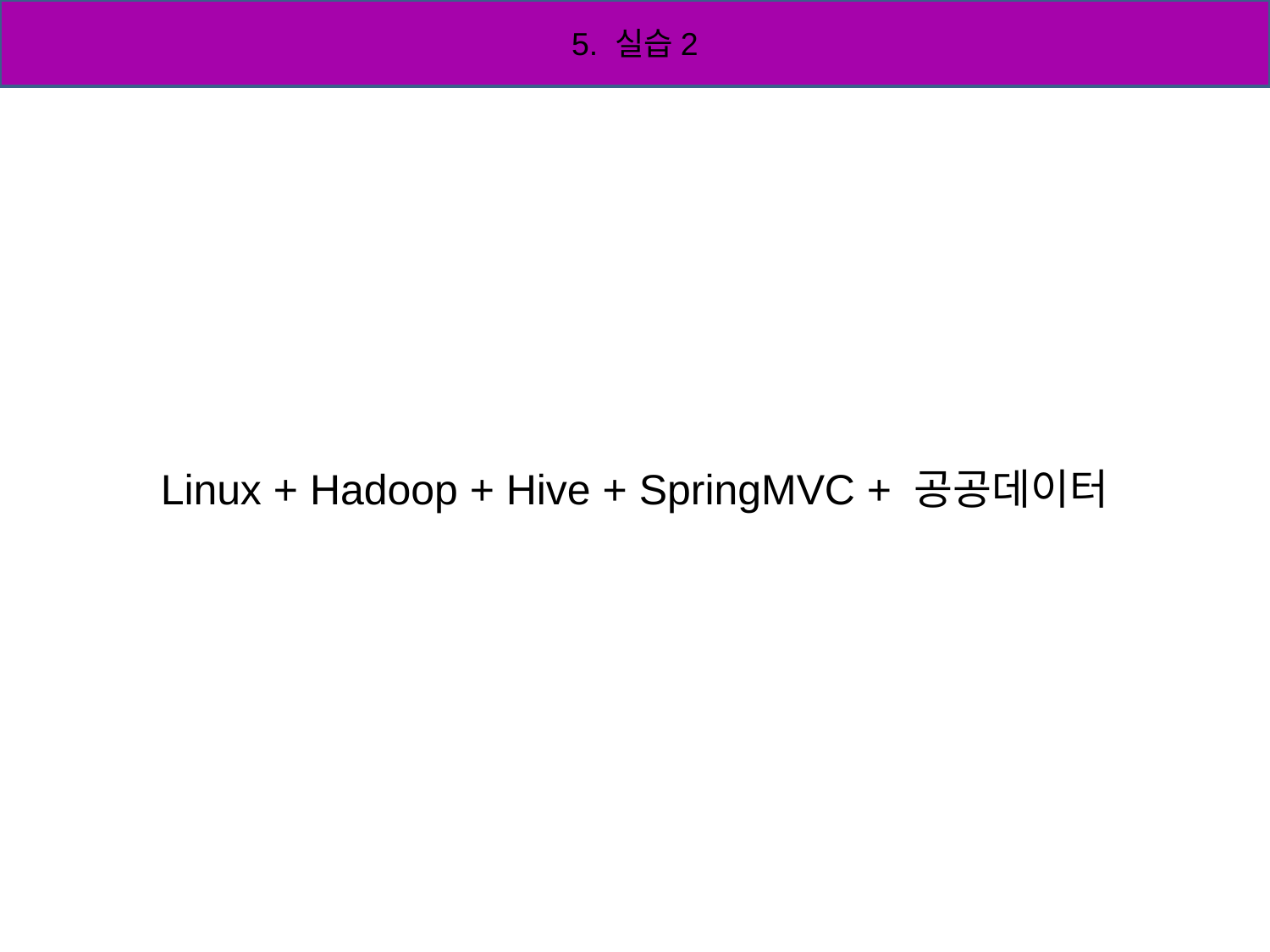

5. 실습2
Linux + Hadoop + Hive + SpringMVC + 공공데이터